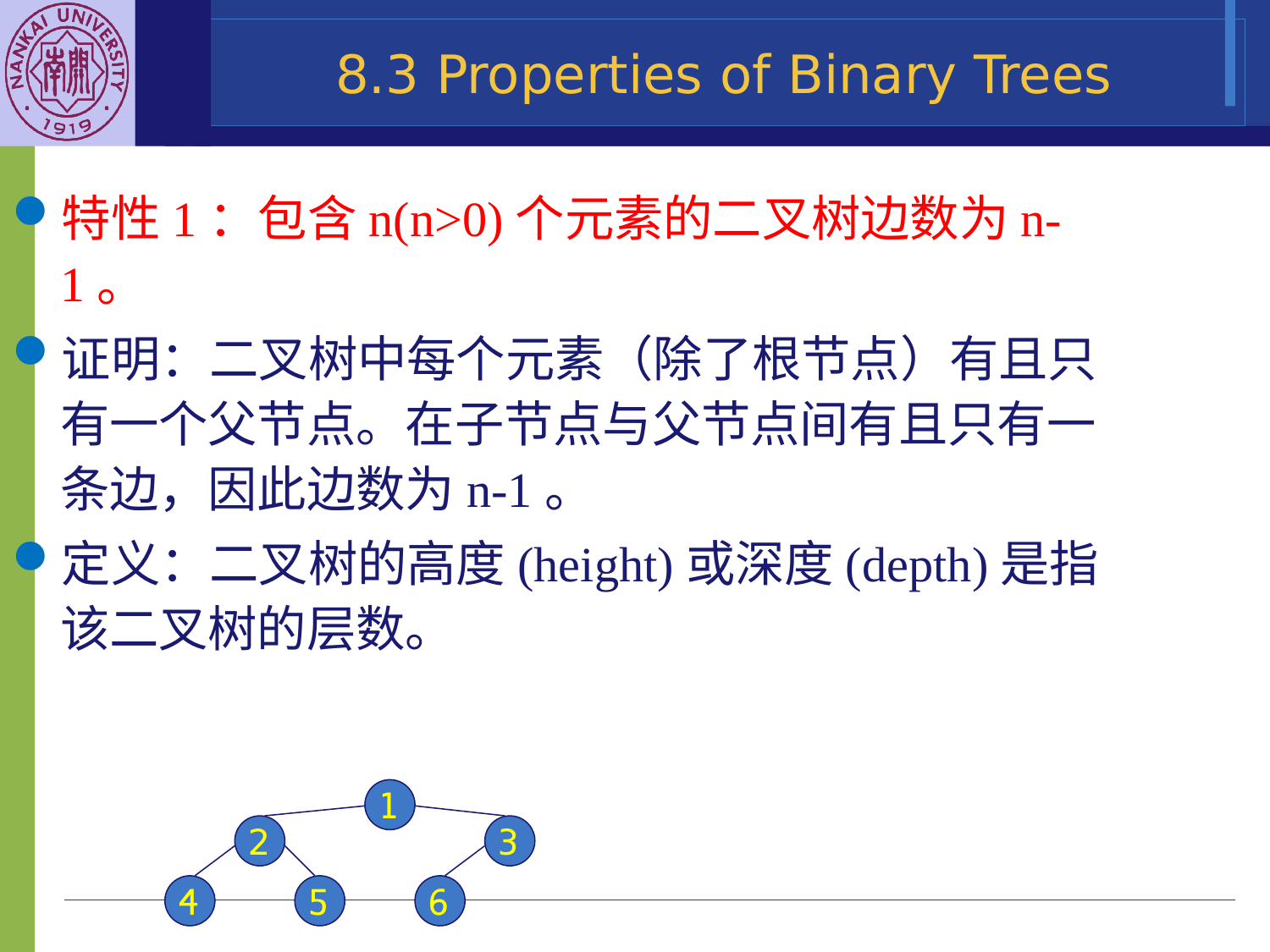

8.3 Properties of Binary Trees
特性1：包含n(n>0)个元素的二叉树边数为n-1。
证明：二叉树中每个元素（除了根节点）有且只有一个父节点。在子节点与父节点间有且只有一条边，因此边数为n-1。
定义：二叉树的高度(height)或深度(depth)是指该二叉树的层数。
1

2
3

4
5
6
16